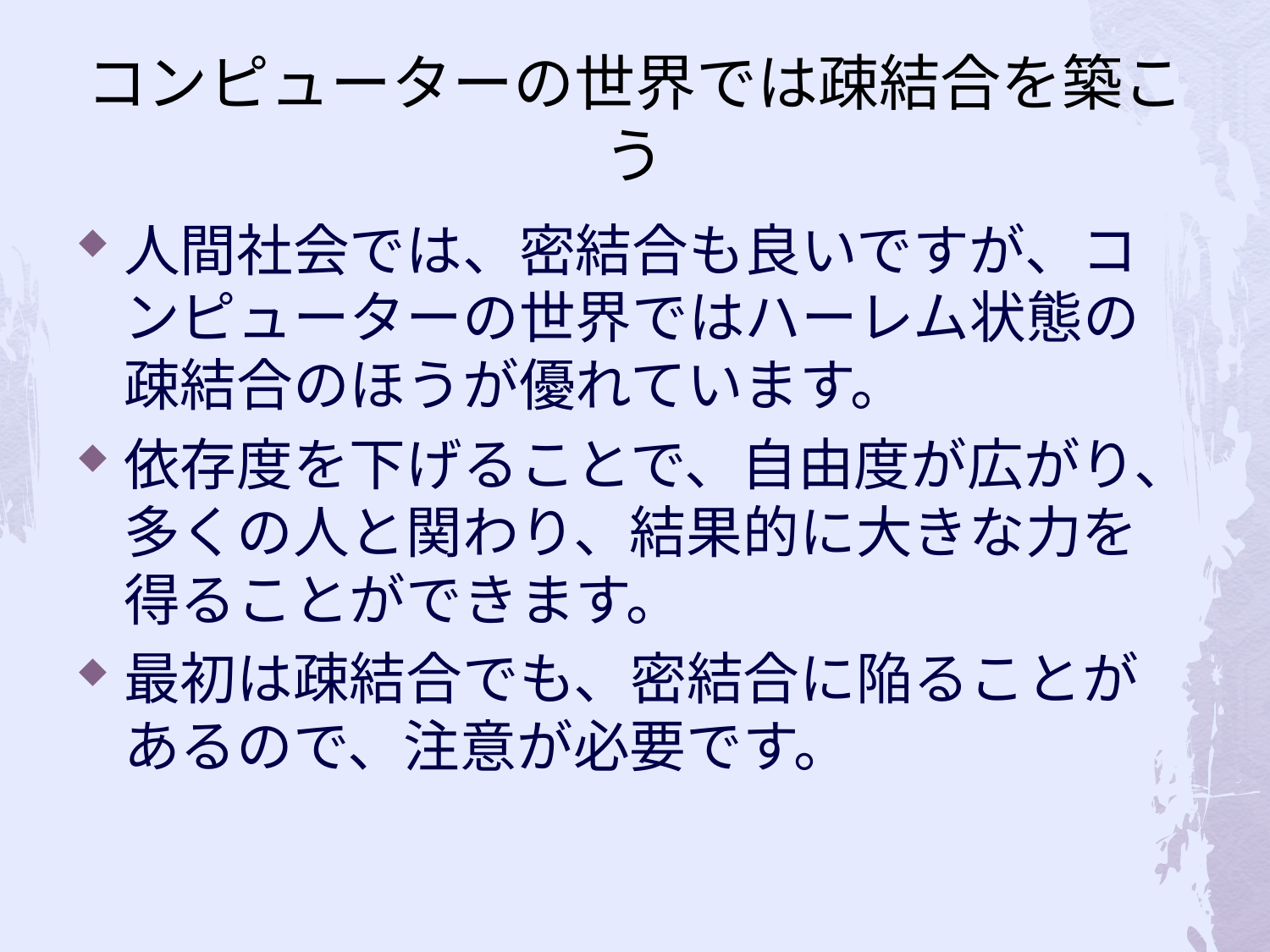

# コンピューターの世界では疎結合を築こう
人間社会では、密結合も良いですが、コンピューターの世界ではハーレム状態の疎結合のほうが優れています。
依存度を下げることで、自由度が広がり、多くの人と関わり、結果的に大きな力を得ることができます。
最初は疎結合でも、密結合に陥ることがあるので、注意が必要です。